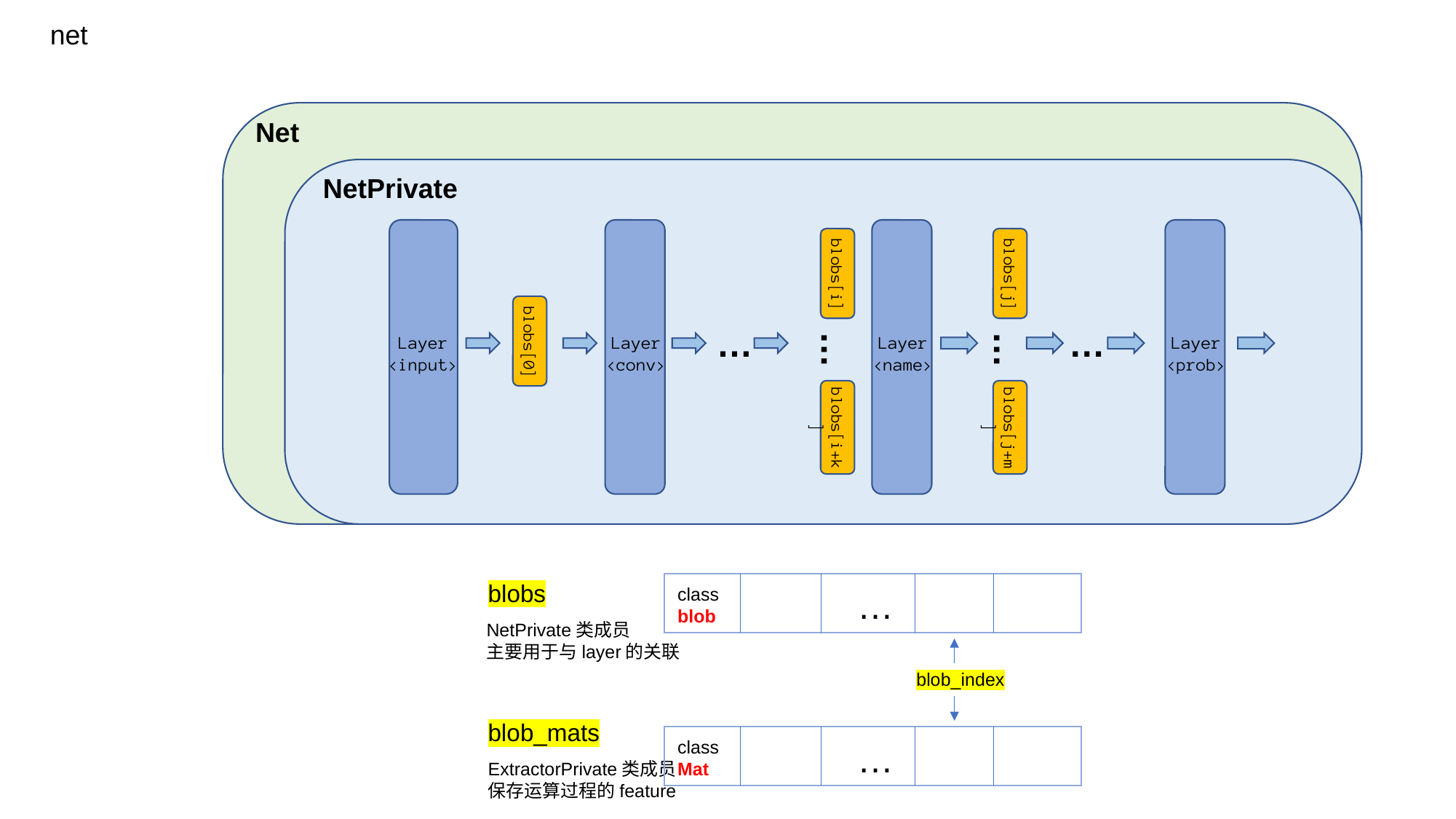

net

Net

NetPrivate

blobs[i]
blobs[j]

…
…
…
…
Layer
<conv>
Layer
<name>
Layer
<prob>
Layer
<input>
blobs[0]

blobs[i+k]
blobs[j+m]
blobs

class
blob
…
NetPrivate类成员
主要用于与layer的关联
blob_index
blob_mats

class
Mat
…
ExtractorPrivate类成员
保存运算过程的feature